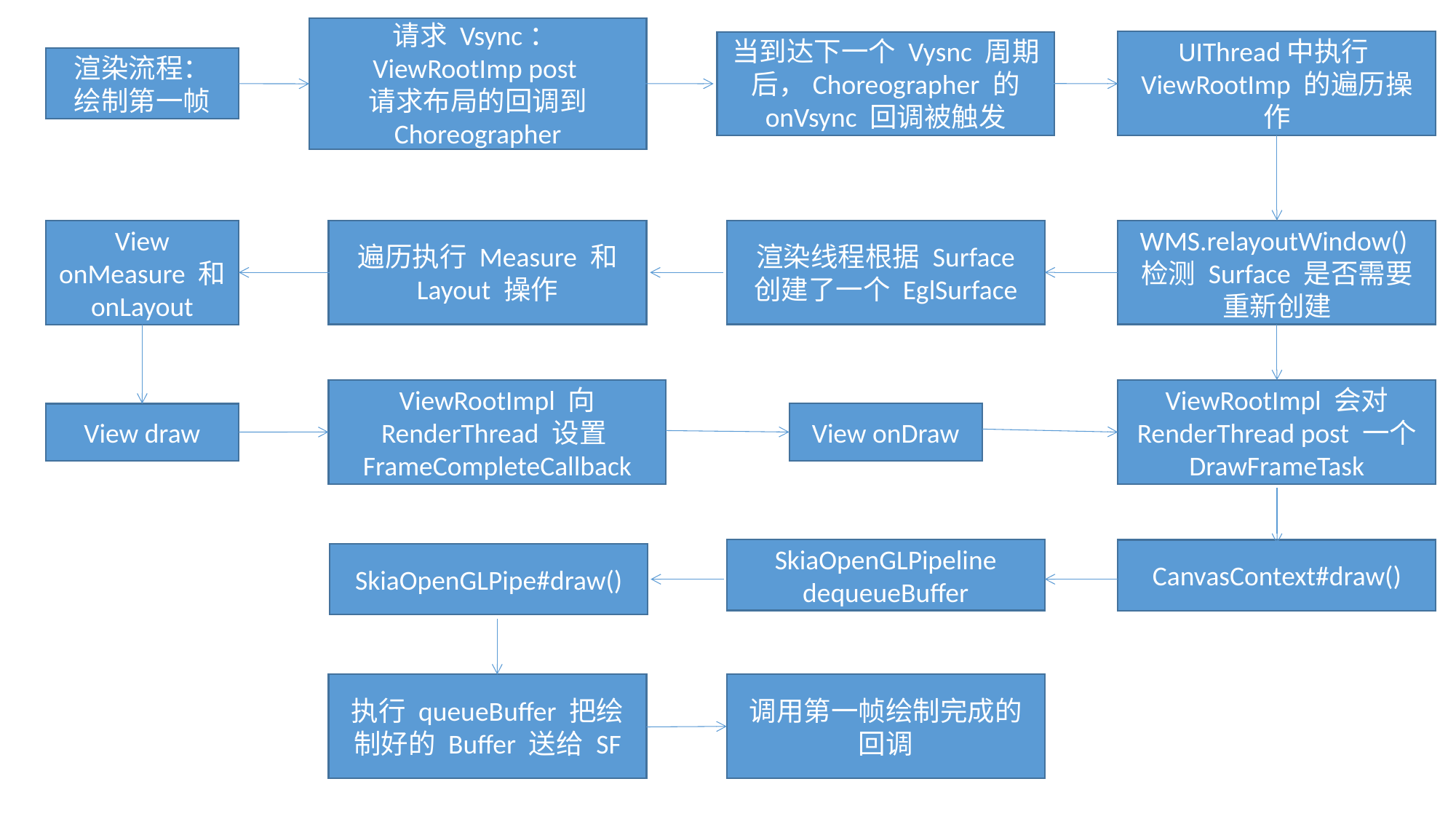

请求 Vsync：ViewRootImp post
请求布局的回调到 Choreographer
UIThread中执行ViewRootImp 的遍历操作
当到达下一个 Vysnc 周期后，Choreographer 的 onVsync 回调被触发
渲染流程：
绘制第一帧
遍历执行 Measure 和 Layout 操作
渲染线程根据 Surface 创建了一个 EglSurface
WMS.relayoutWindow()检测 Surface 是否需要重新创建
View onMeasure 和 onLayout
ViewRootImpl 向 RenderThread 设置FrameCompleteCallback
ViewRootImpl 会对 RenderThread post 一个 DrawFrameTask
View onDraw
View draw
SkiaOpenGLPipeline dequeueBuffer
CanvasContext#draw()
SkiaOpenGLPipe#draw()
执行 queueBuffer 把绘制好的 Buffer 送给 SF
调用第一帧绘制完成的回调